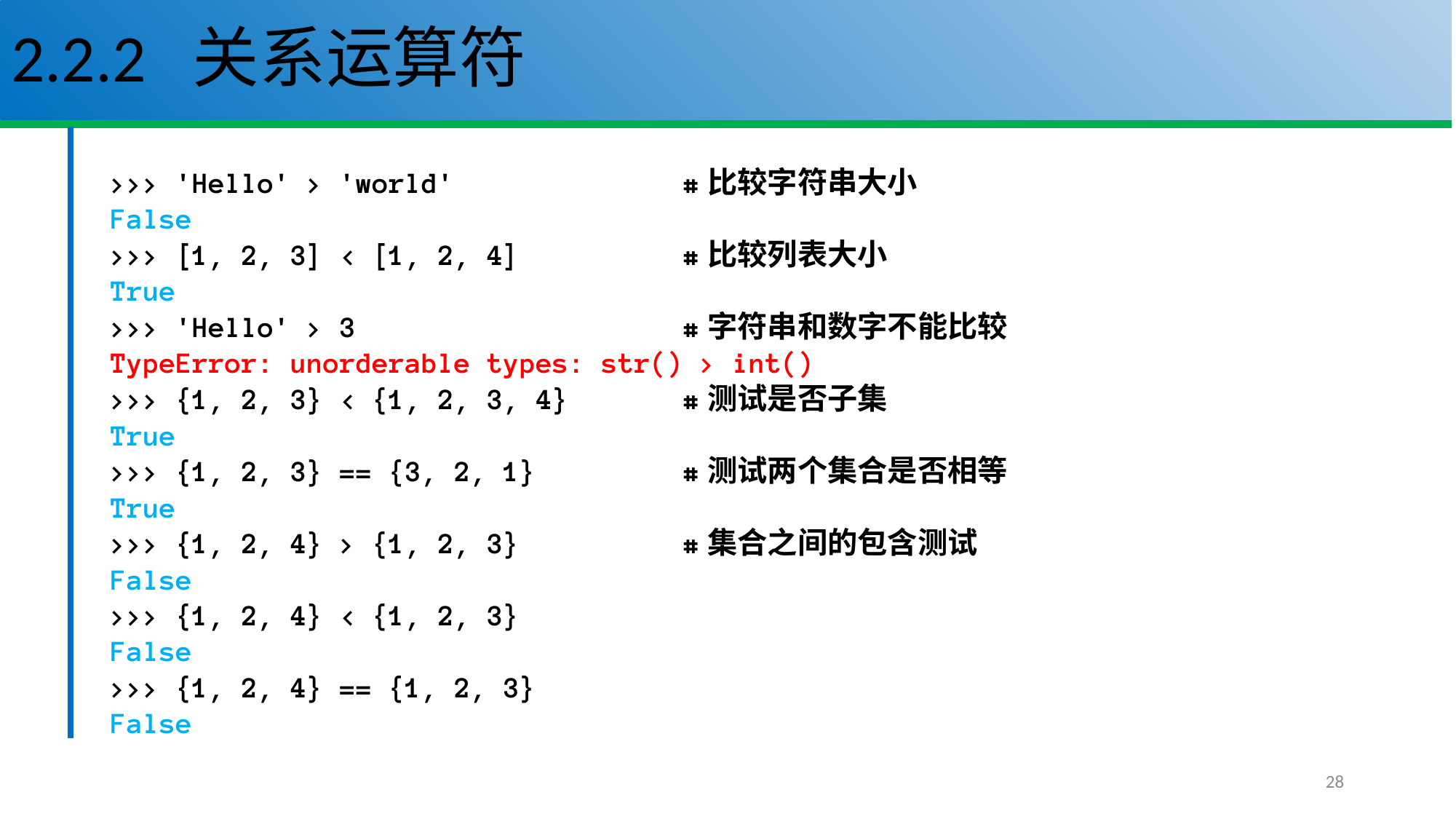

# 2.2.2  关系运算符
>>> 'Hello' > 'world'              #比较字符串大小
False
>>> [1, 2, 3] < [1, 2, 4]          #比较列表大小
True
>>> 'Hello' > 3                    #字符串和数字不能比较
TypeError: unorderable types: str() > int()
>>> {1, 2, 3} < {1, 2, 3, 4}       #测试是否子集
True
>>> {1, 2, 3} == {3, 2, 1}         #测试两个集合是否相等
True
>>> {1, 2, 4} > {1, 2, 3}          #集合之间的包含测试
False
>>> {1, 2, 4} < {1, 2, 3}
False
>>> {1, 2, 4} == {1, 2, 3}
False
28